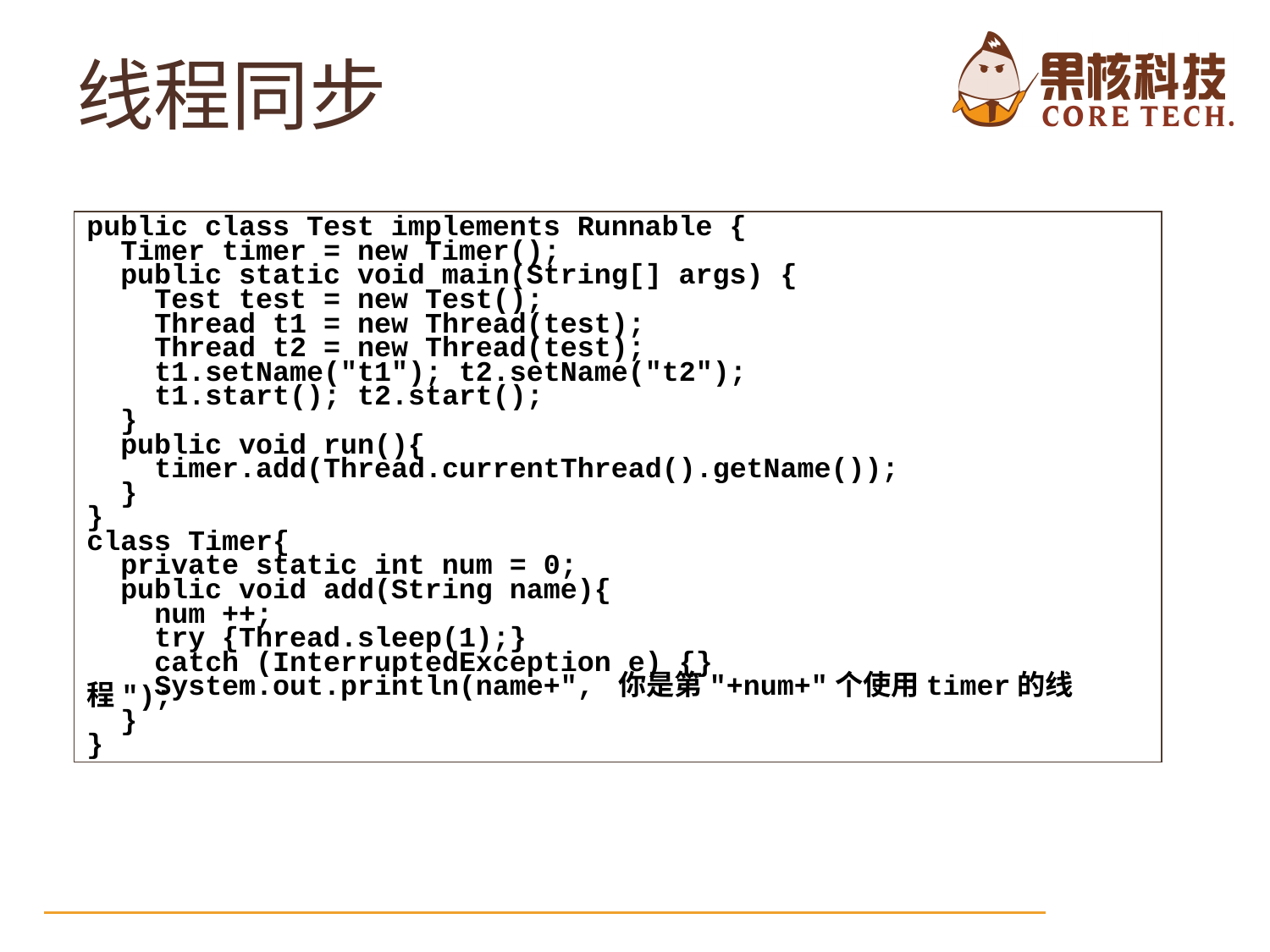

# 线程同步
public class Test implements Runnable {
  Timer timer = new Timer();
  public static void main(String[] args) {
    Test test = new Test();
    Thread t1 = new Thread(test);
    Thread t2 = new Thread(test);
    t1.setName("t1"); t2.setName("t2");
    t1.start(); t2.start();
  }
  public void run(){
    timer.add(Thread.currentThread().getName());
  }
}
class Timer{
  private static int num = 0;
  public void add(String name){
    num ++;
    try {Thread.sleep(1);}
    catch (InterruptedException e) {}
    System.out.println(name+", 你是第"+num+"个使用timer的线程");
  }
}